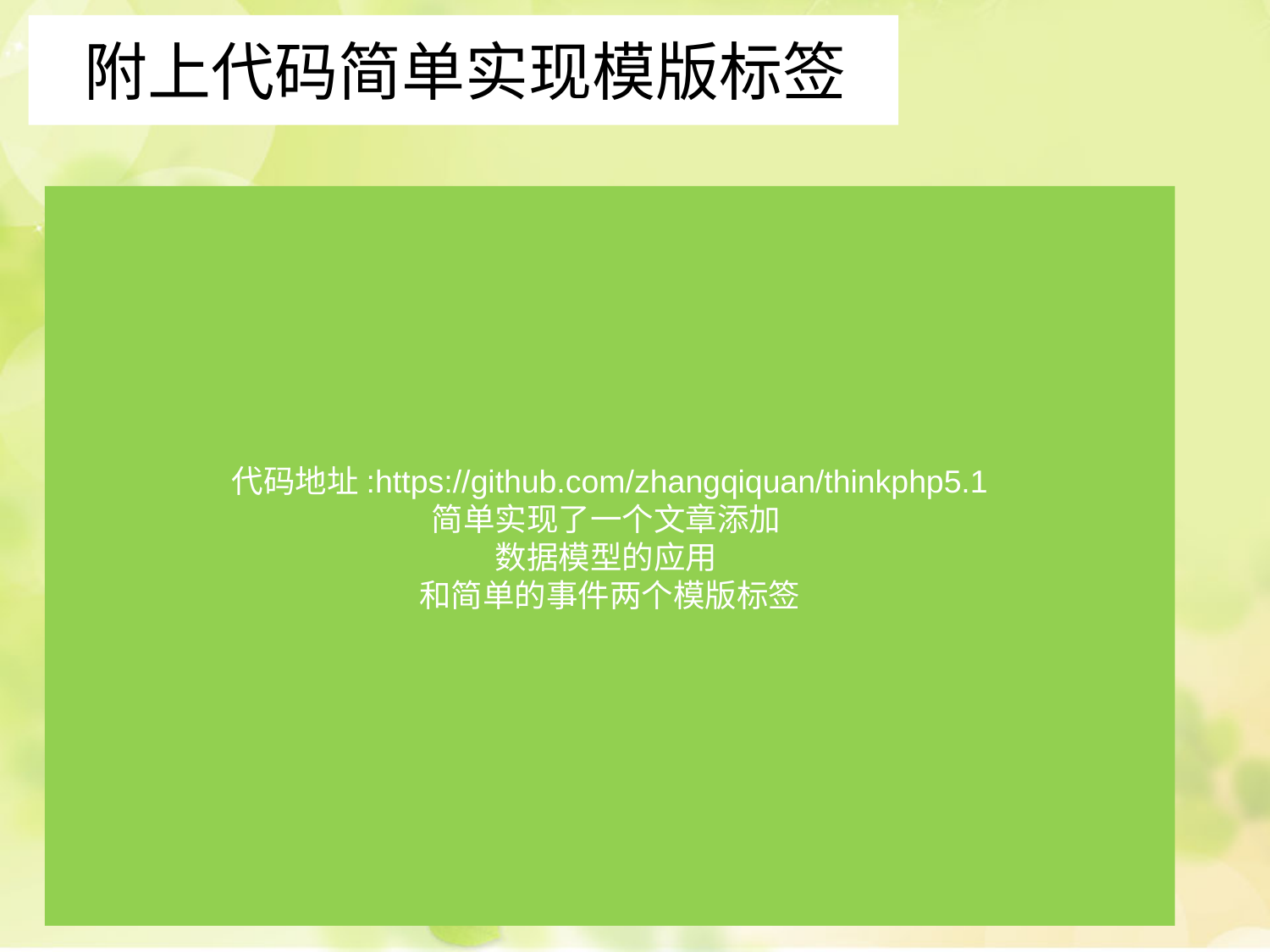

附上代码简单实现模版标签
代码地址:https://github.com/zhangqiquan/thinkphp5.1
简单实现了一个文章添加
数据模型的应用
和简单的事件两个模版标签